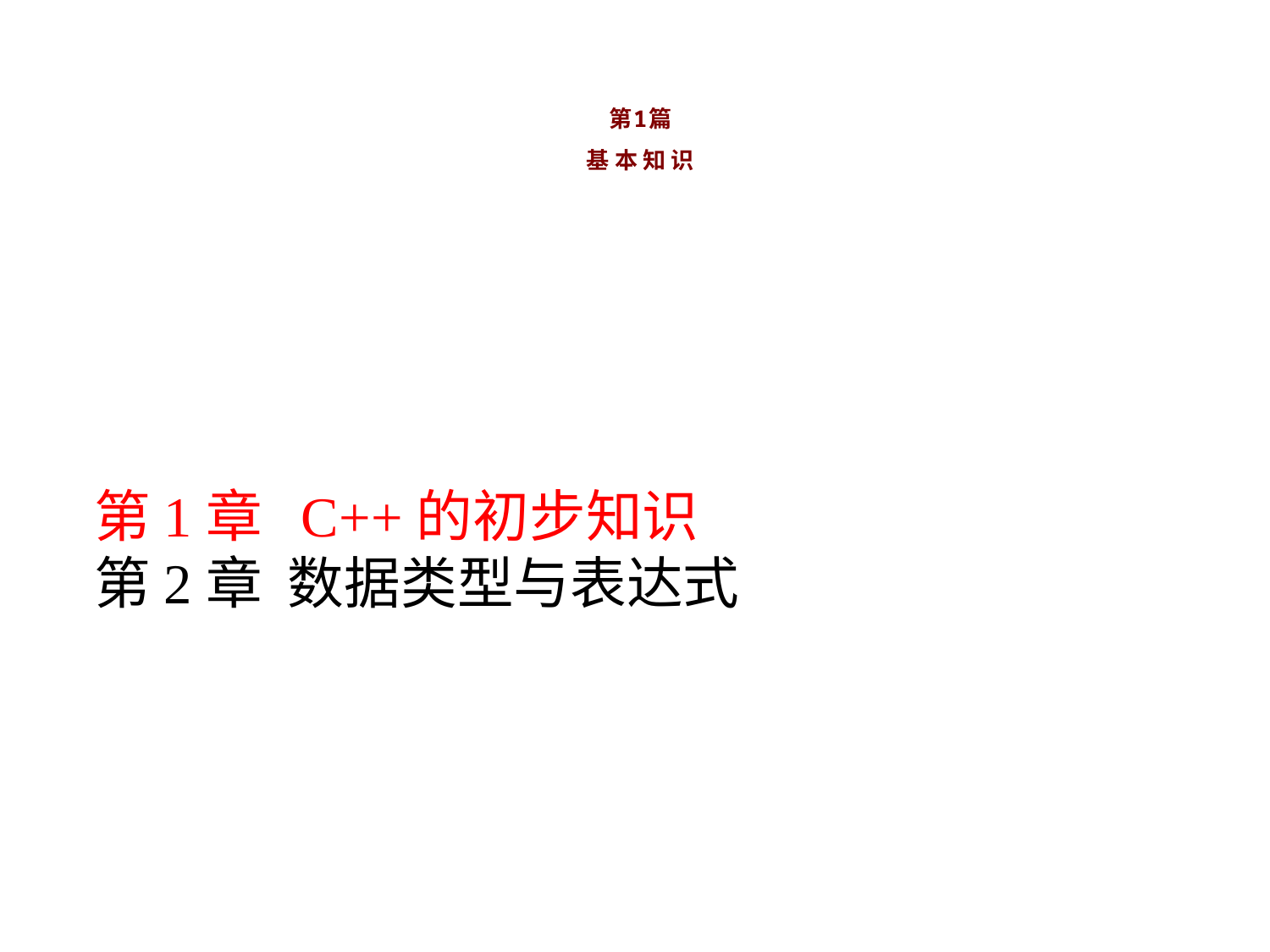

# 第1篇 基 本 知 识

第1章  C++的初步知识
第2章  数据类型与表达式